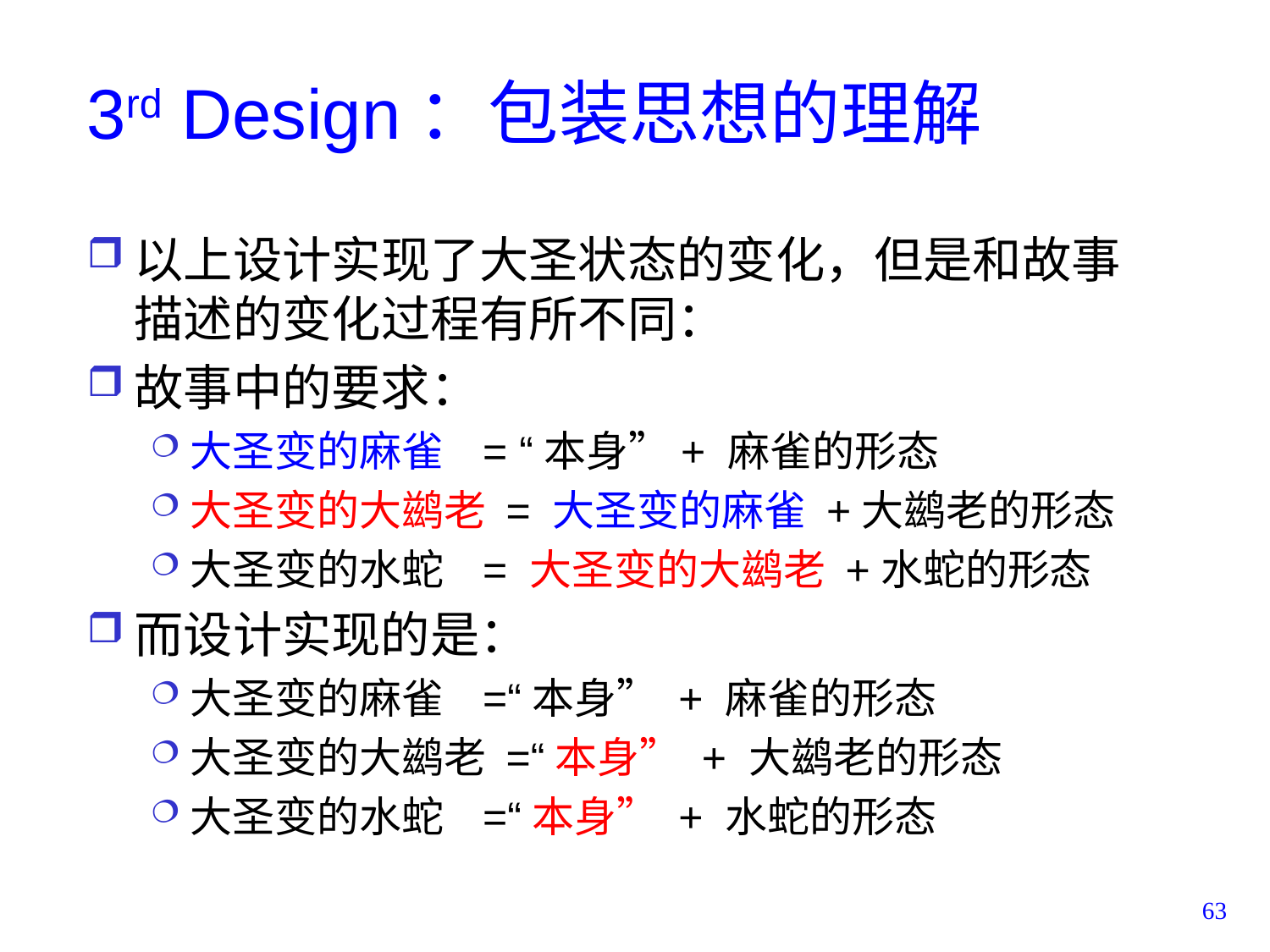

# 3rd Design：包装思想的理解
以上设计实现了大圣状态的变化，但是和故事描述的变化过程有所不同：
故事中的要求：
大圣变的麻雀   = “本身”+ 麻雀的形态
大圣变的大鹚老 = 大圣变的麻雀 +大鹚老的形态
大圣变的水蛇   = 大圣变的大鹚老 +水蛇的形态
而设计实现的是：
大圣变的麻雀   =“本身” + 麻雀的形态
大圣变的大鹚老 =“本身” + 大鹚老的形态
大圣变的水蛇   =“本身” + 水蛇的形态

63